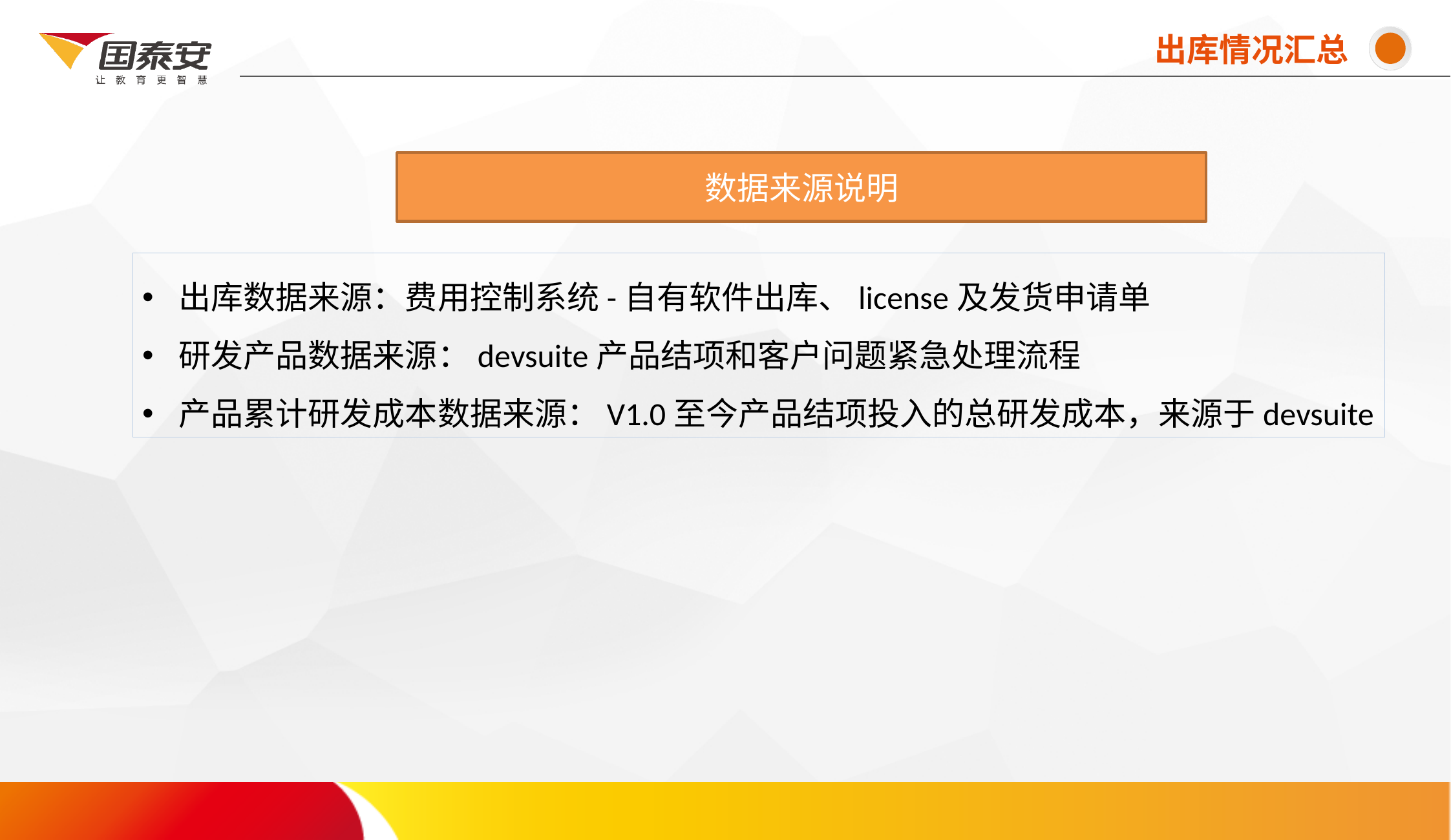

出库情况汇总
数据来源说明
出库数据来源：费用控制系统-自有软件出库、license及发货申请单
研发产品数据来源：devsuite产品结项和客户问题紧急处理流程
产品累计研发成本数据来源：V1.0至今产品结项投入的总研发成本，来源于devsuite